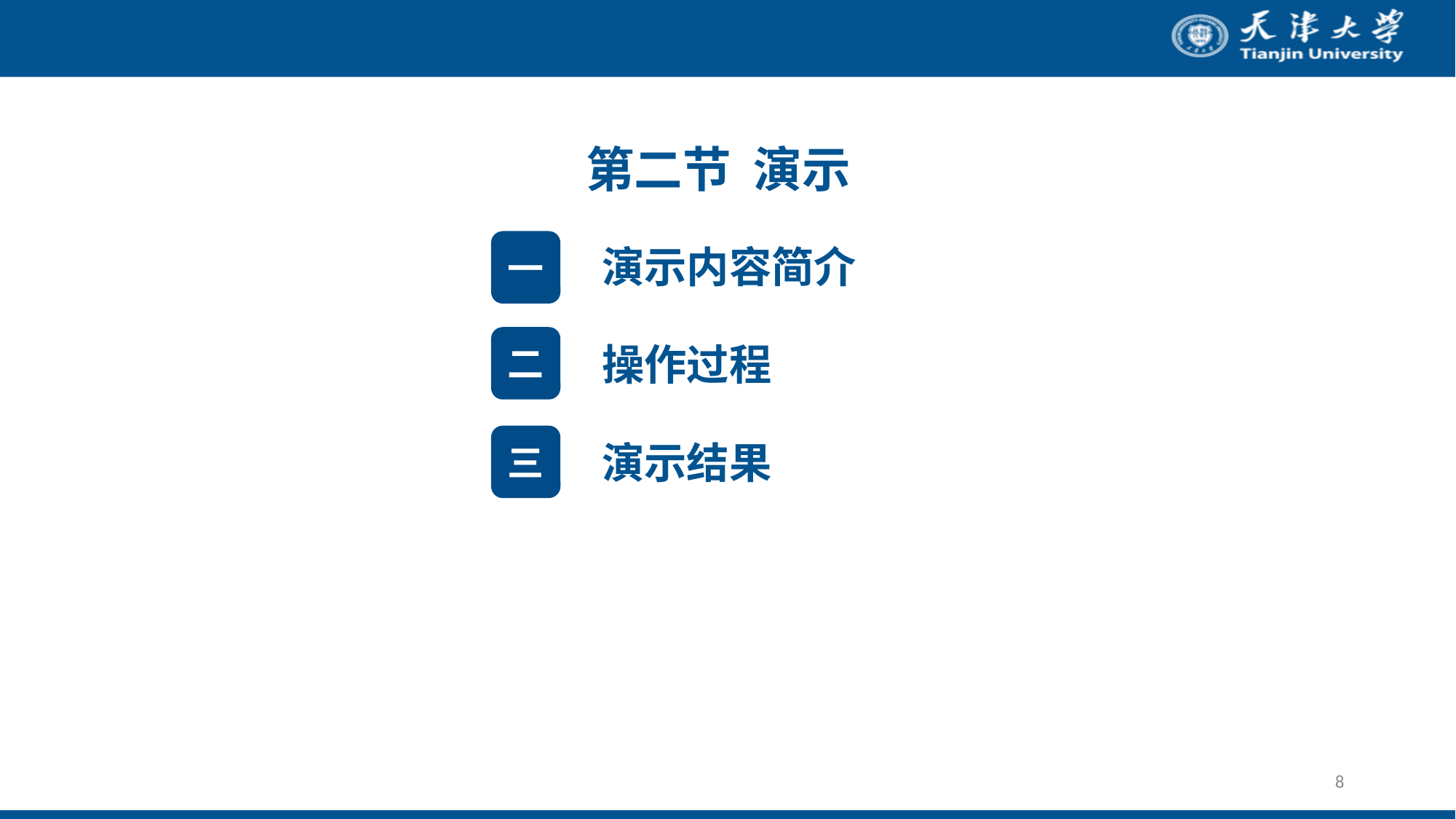

第二节  演示
一
演示内容简介
二
操作过程
三
演示结果
8